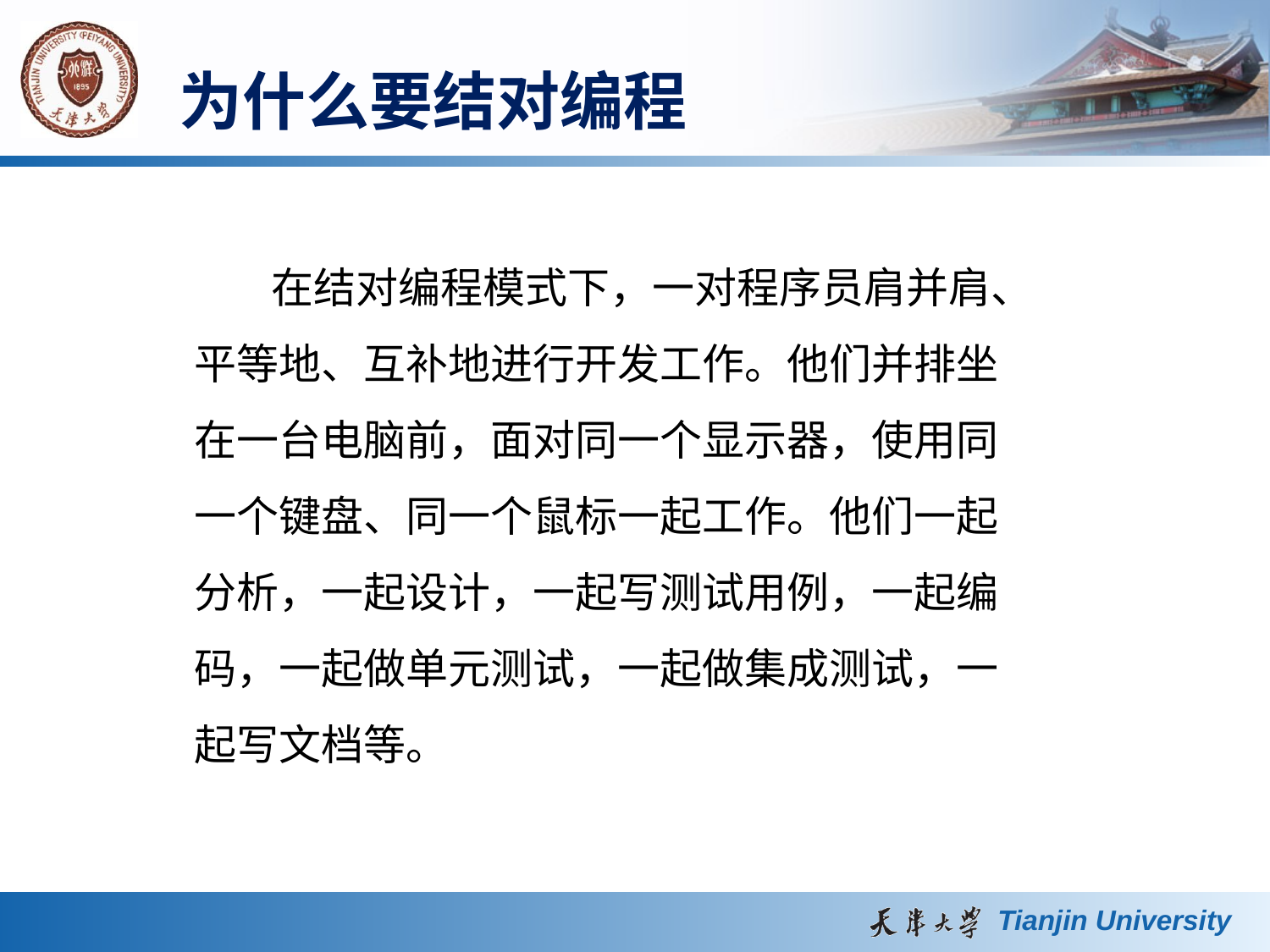

# 为什么要结对编程
       在结对编程模式下，一对程序员肩并肩、平等地、互补地进行开发工作。他们并排坐在一台电脑前，面对同一个显示器，使用同一个键盘、同一个鼠标一起工作。他们一起分析，一起设计，一起写测试用例，一起编码，一起做单元测试，一起做集成测试，一起写文档等。

22